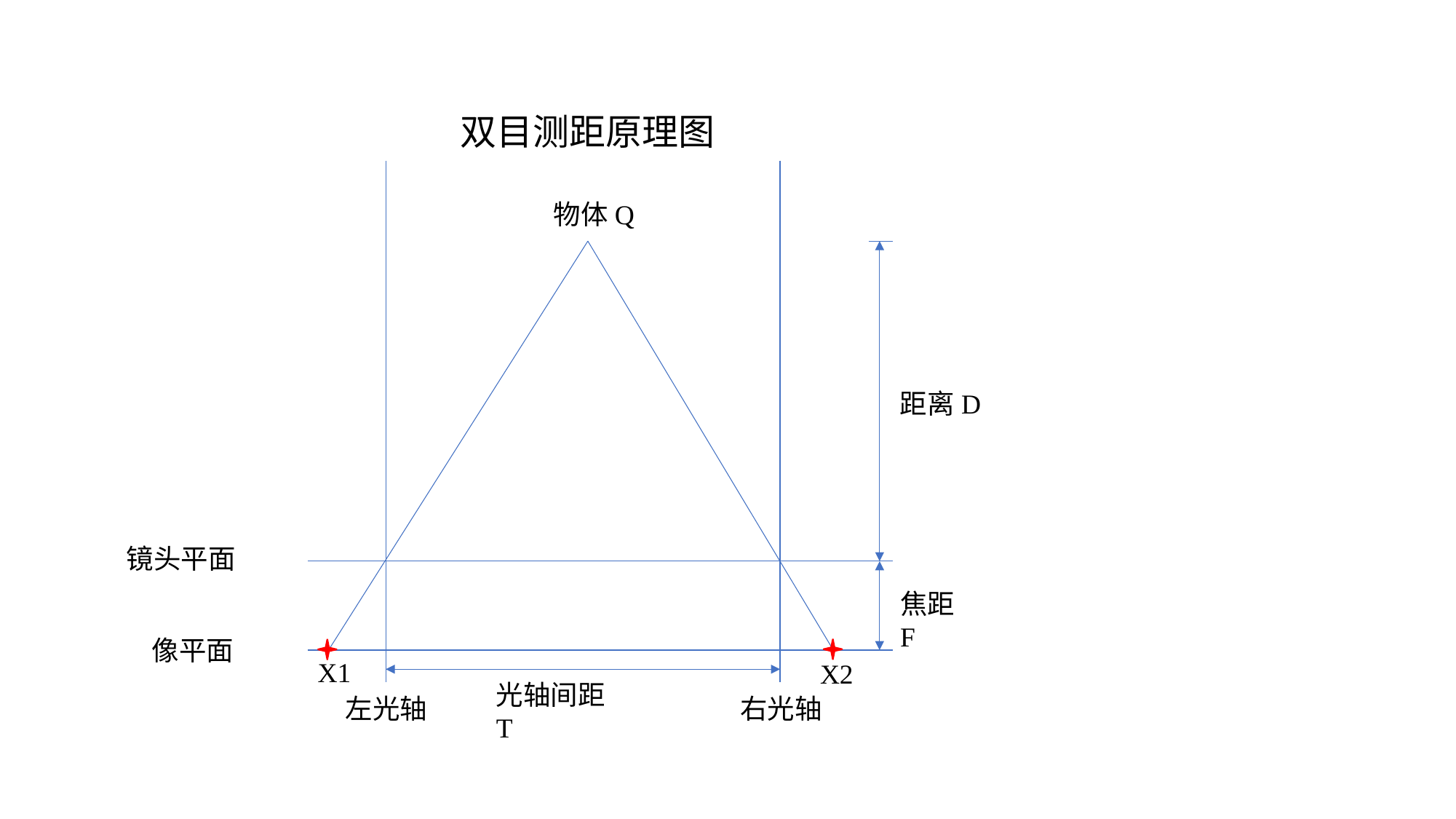

Raw Image(416*416*3)
双目测距原理图
DarknetConv2D_BN_Mish(416*416*32)
物体Q
Resblock_body(208*208*64) * 1
Resblock_body(104*104*128) * 2
距离D

Resblock_body(52*52*256) * 8
Concat + Conv * 5
YOLOv3 Head
镜头平面
DownSample
Resblock_body(26*26*512) * 8
UpSample
焦距F
像平面

Concat + Conv * 5
YOLOv3 Head
X1
Concat + Conv * 5
X2
Resblock_body(13*13*1024) * 4
光轴间距T
右光轴
左光轴
Conv * 3
CSPDarknet53
PANet
UpSample

DownSample
Max Pool: 5
Max Pool: 9
Max Pool: 13
Concat
Concat + Conv * 5
YOLOv3 Head
Conv * 3
SPP